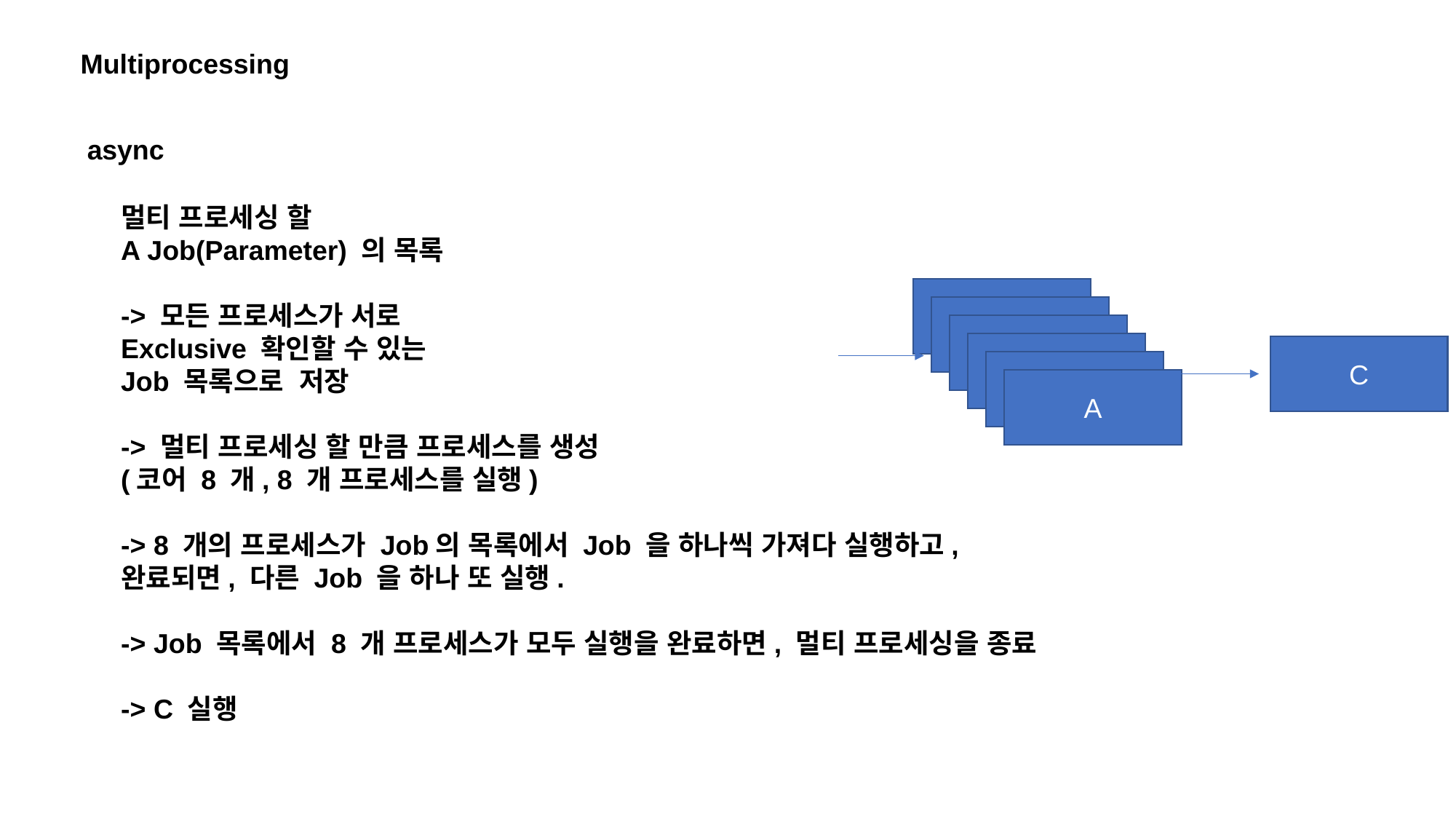

Multiprocessing
async
멀티 프로세싱 할
A Job(Parameter) 의 목록

-> 모든 프로세스가 서로
Exclusive 확인할 수 있는
Job 목록으로  저장

-> 멀티 프로세싱 할 만큼 프로세스를 생성
(코어 8 개, 8 개 프로세스를 실행)

-> 8 개의 프로세스가 Job의 목록에서 Job 을 하나씩 가져다 실행하고,
완료되면, 다른 Job 을 하나 또 실행.

-> Job 목록에서 8 개 프로세스가 모두 실행을 완료하면, 멀티 프로세싱을 종료

-> C 실행
A
A
A
A
C
A
A